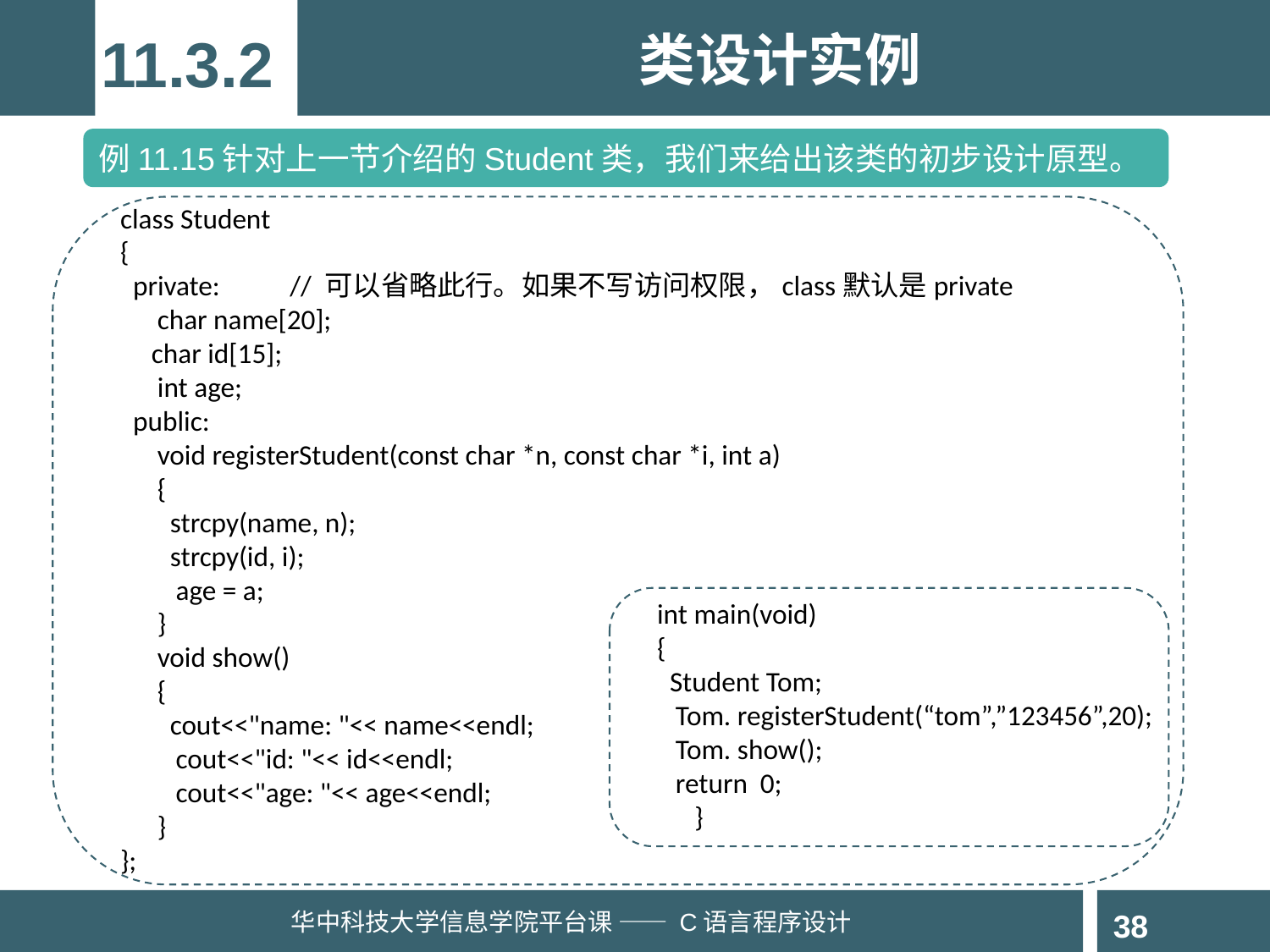

11.3.2
类设计实例
例11.15针对上一节介绍的Student类，我们来给出该类的初步设计原型。
class Student
{
  private:           // 可以省略此行。如果不写访问权限，class默认是private
char name[20];
  char id[15];
int age;
  public:
void registerStudent(const char *n, const char *i, int a)
{
  strcpy(name, n);
  strcpy(id, i);
age = a;
}
void show()
{
  cout<<"name: "<< name<<endl;
cout<<"id: "<< id<<endl;
cout<<"age: "<< age<<endl;
}
};

int main(void)
{
  Student Tom;
Tom. registerStudent(“tom”,”123456”,20);
Tom. show();
return  0;
   }